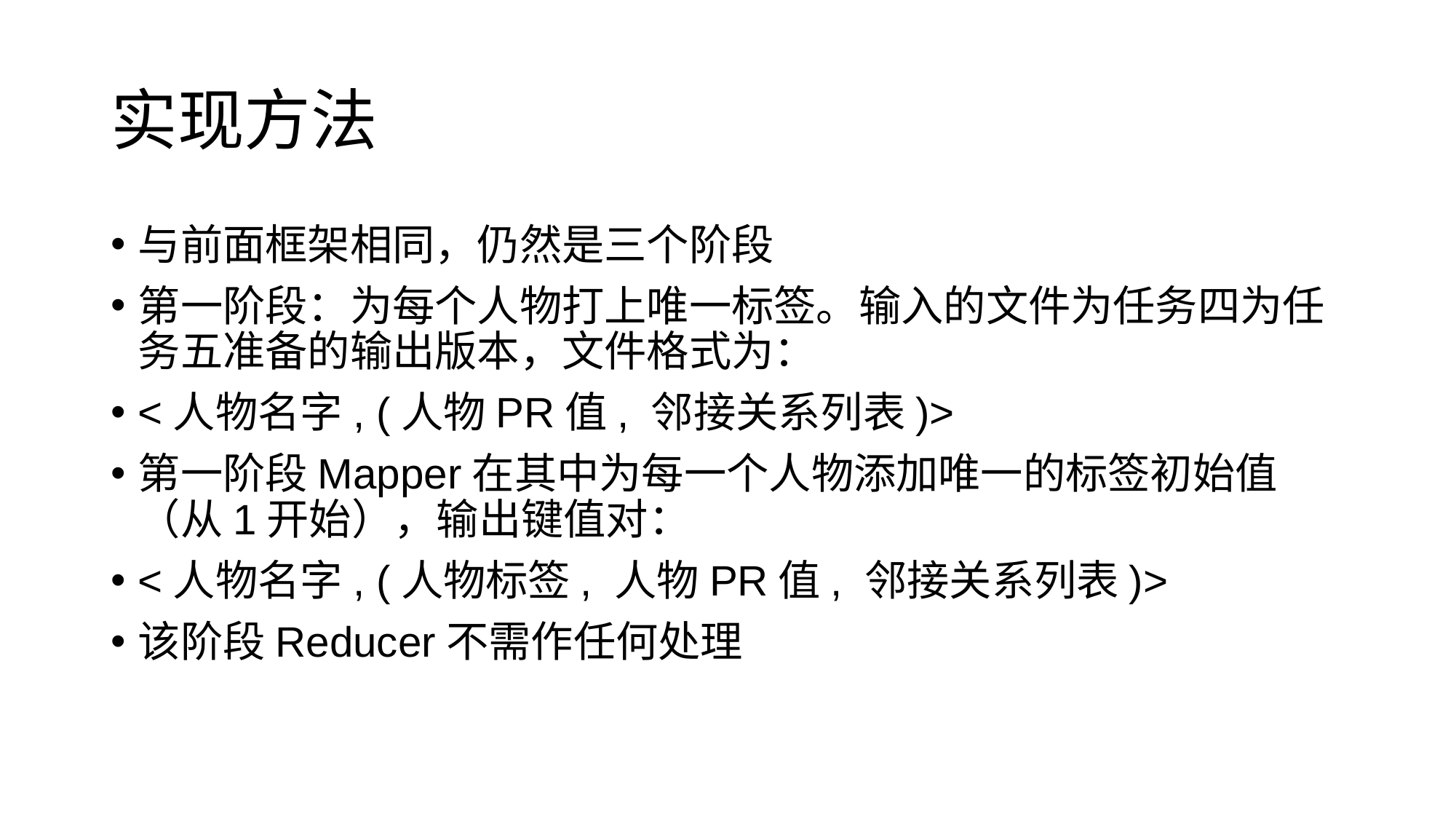

# 实现方法
与前面框架相同，仍然是三个阶段
第一阶段：为每个人物打上唯一标签。输入的文件为任务四为任务五准备的输出版本，文件格式为：
<人物名字, (人物PR值, 邻接关系列表)>
第一阶段Mapper在其中为每一个人物添加唯一的标签初始值（从1开始），输出键值对：
<人物名字, (人物标签, 人物PR值, 邻接关系列表)>
该阶段Reducer不需作任何处理